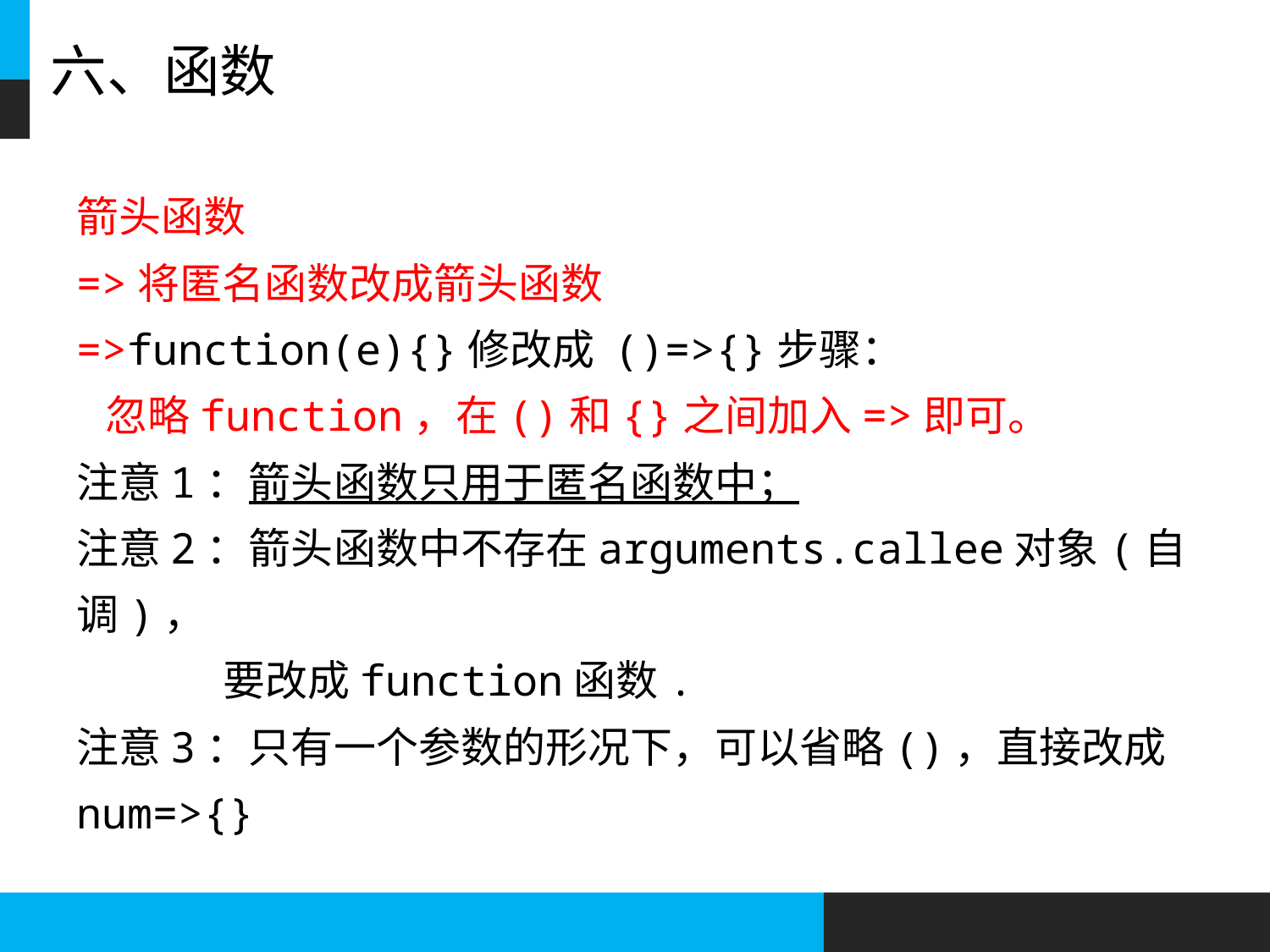

# 六、函数
箭头函数
=>将匿名函数改成箭头函数
=>function(e){}修改成 ()=>{}步骤：
  忽略function，在()和{}之间加入=>即可。
注意1：箭头函数只用于匿名函数中；
注意2：箭头函数中不存在arguments.callee对象(自调)，
	 要改成function函数.
注意3：只有一个参数的形况下，可以省略()，直接改成 num=>{}